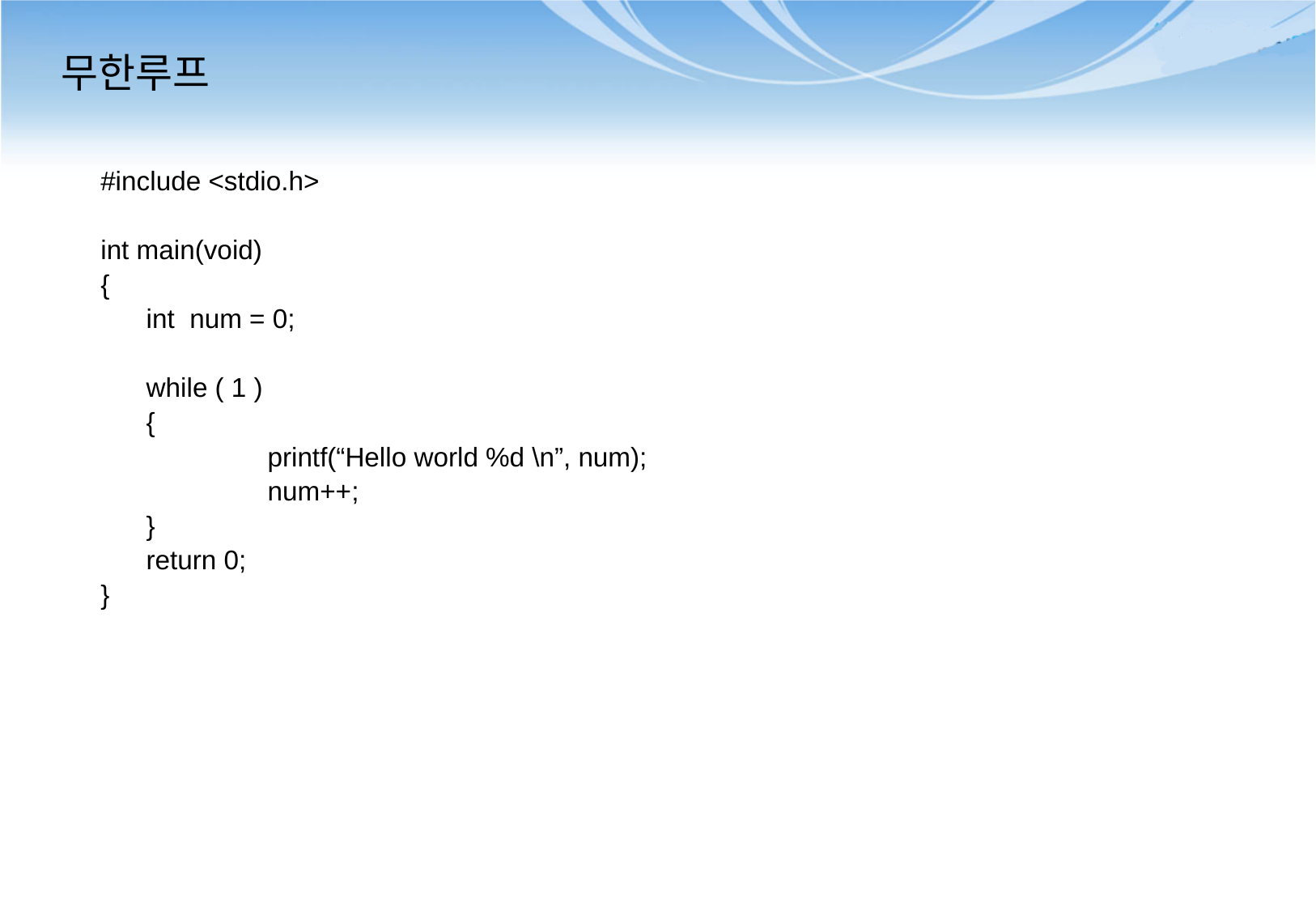

# 무한루프
#include <stdio.h>

int main(void)
{
	int  num = 0;

	while ( 1 )
	{
		printf(“Hello world %d \n”, num);
		num++;
	}
	return 0;
}